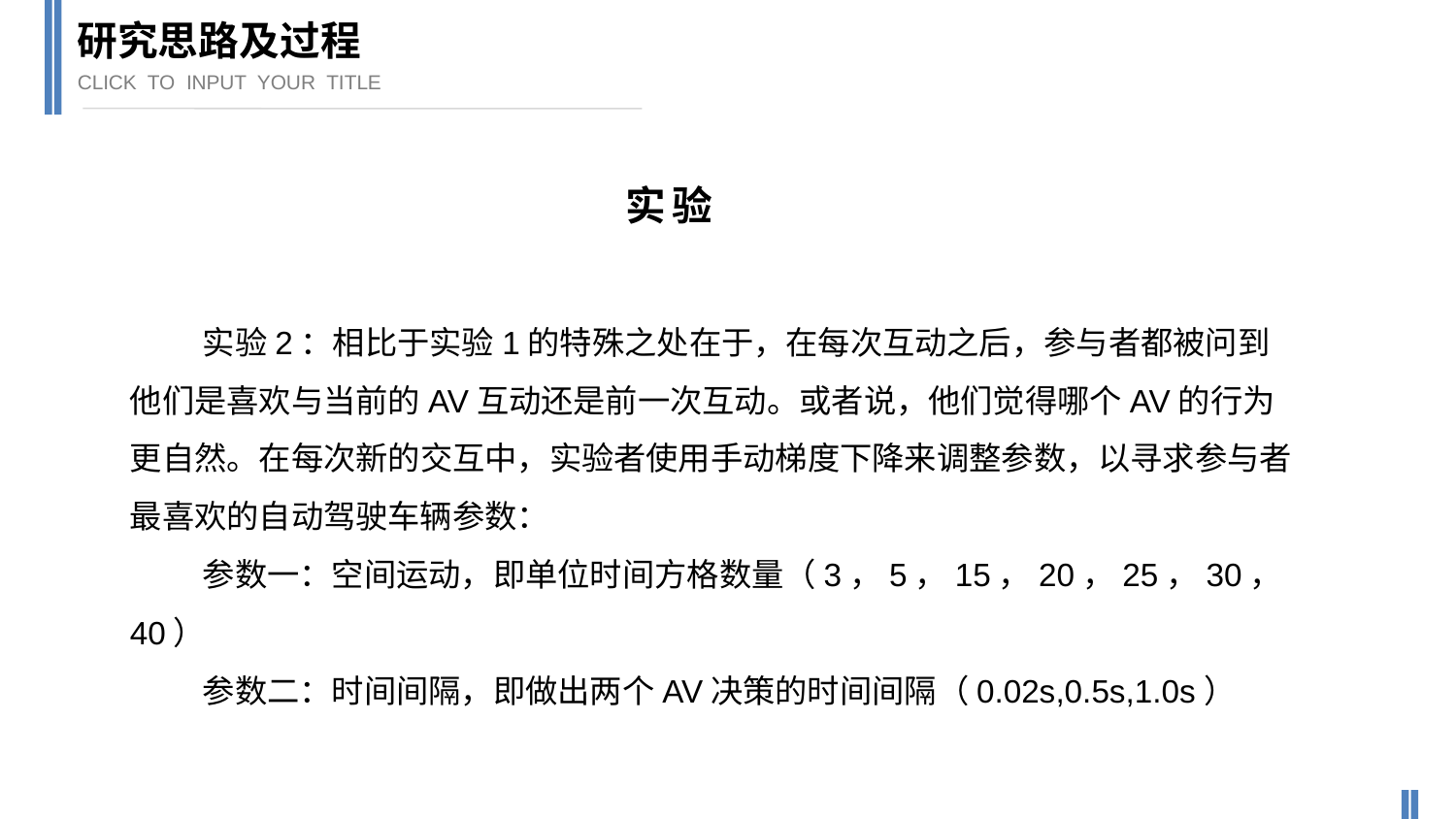

研究思路及过程
CLICK  TO  INPUT  YOUR  TITLE
实验
实验2：相比于实验1的特殊之处在于，在每次互动之后，参与者都被问到他们是喜欢与当前的AV互动还是前一次互动。或者说，他们觉得哪个AV的行为更自然。在每次新的交互中，实验者使用手动梯度下降来调整参数，以寻求参与者最喜欢的自动驾驶车辆参数：
参数一：空间运动，即单位时间方格数量（3，5，15，20，25，30，40）
参数二：时间间隔，即做出两个AV决策的时间间隔（0.02s,0.5s,1.0s）